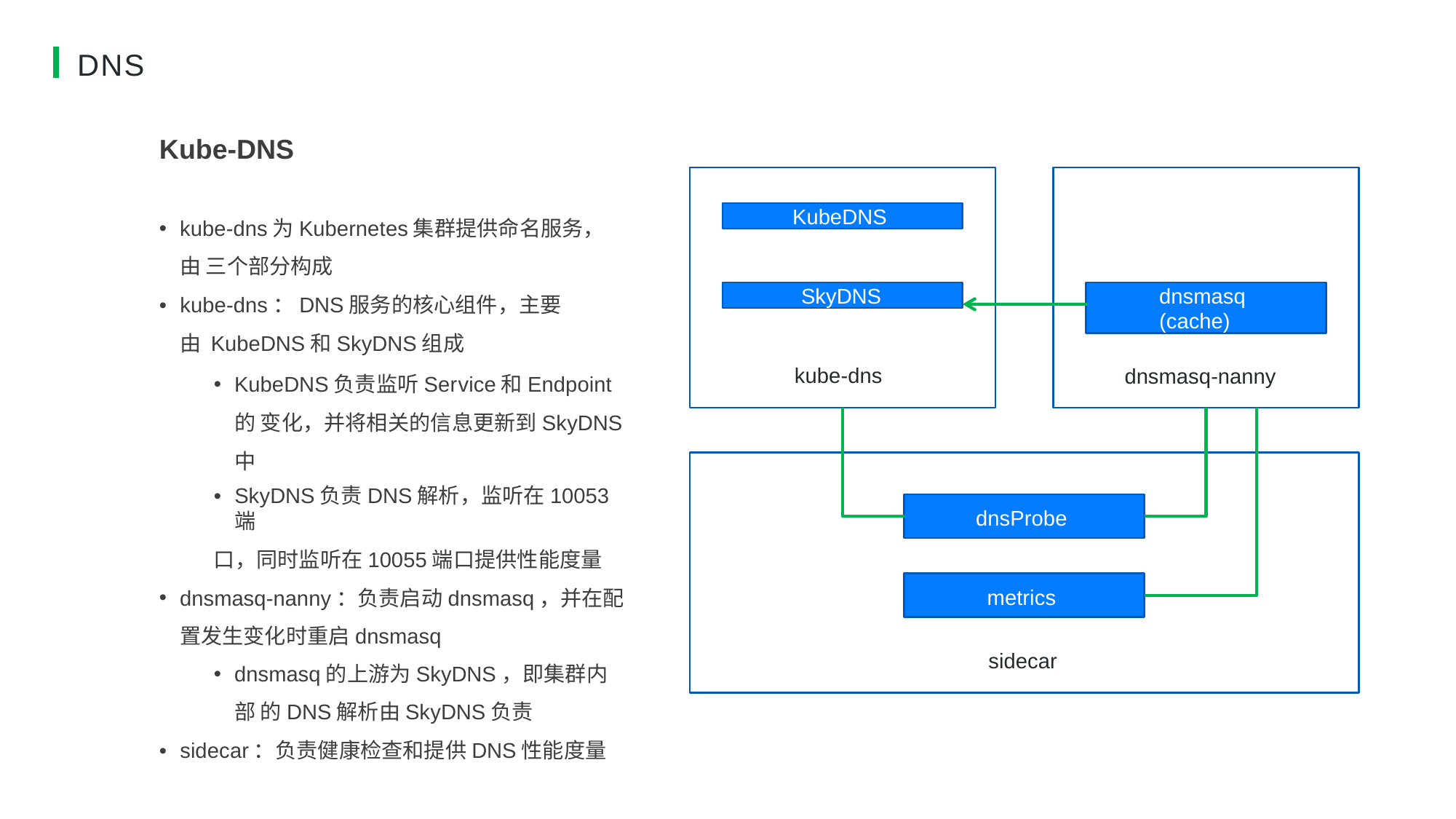

DNS

# Kube-DNS

kube-dns为Kubernetes集群提供命名服务，由 三个部分构成
•  kube-dns：DNS服务的核心组件，主要由 KubeDNS和SkyDNS组成
KubeDNS负责监听Service和Endpoint的 变化，并将相关的信息更新到SkyDNS中
•  SkyDNS负责DNS解析，监听在10053端
口，同时监听在10055端口提供性能度量
dnsmasq-nanny：负责启动dnsmasq，并在配 置发生变化时重启dnsmasq
dnsmasq的上游为SkyDNS，即集群内部 的DNS解析由SkyDNS负责
•  sidecar：负责健康检查和提供DNS性能度量
KubeDNS
SkyDNS
dnsmasq
(cache)

kube-dns
dnsmasq-nanny

dnsProbe

metrics
sidecar